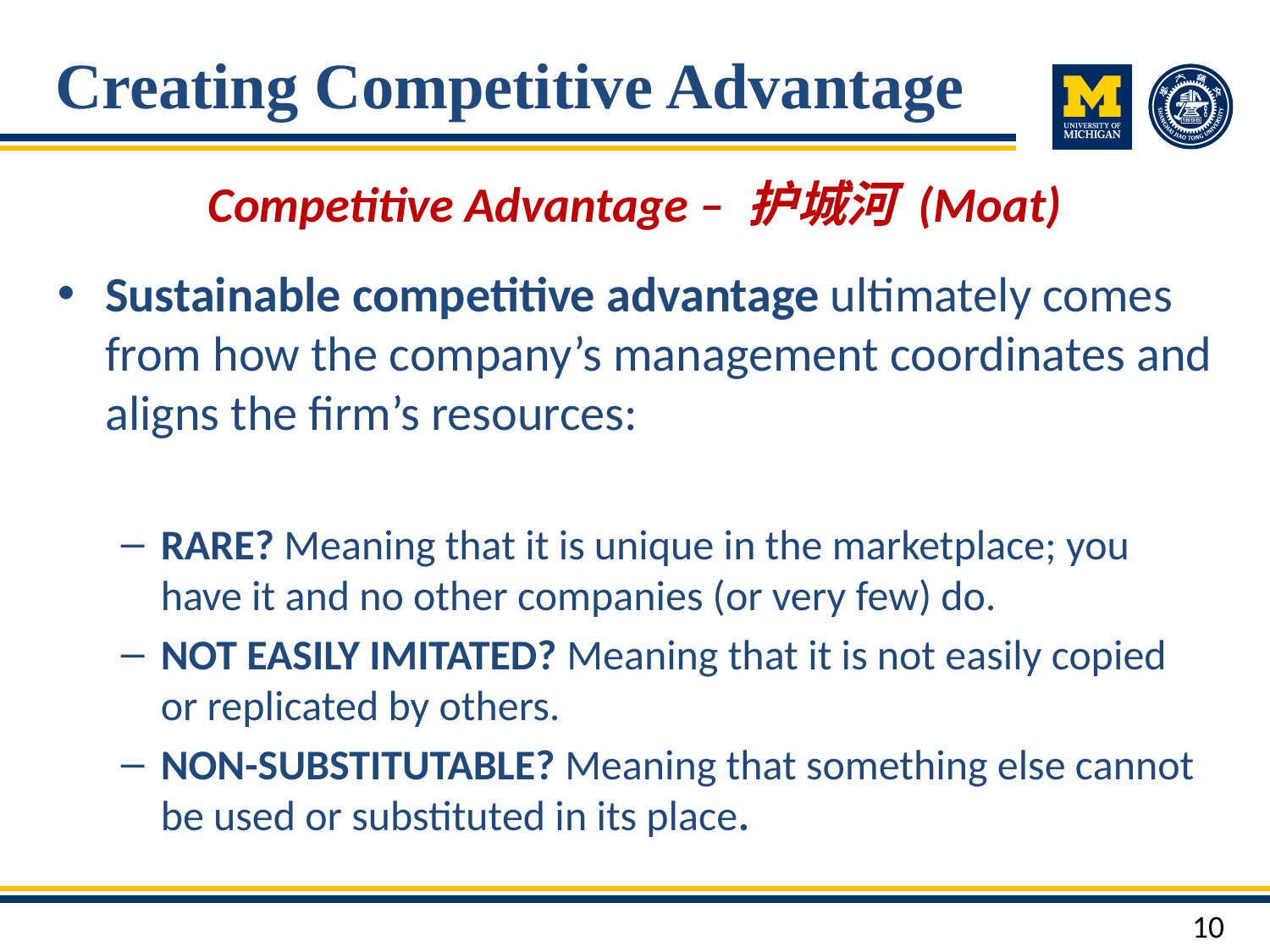

# Creating Competitive Advantage
Competitive Advantage – 护城河 (Moat)
Sustainable competitive advantage ultimately comes from how the company’s management coordinates and aligns the firm’s resources:

RARE? Meaning that it is unique in the marketplace; you have it and no other companies (or very few) do.
NOT EASILY IMITATED? Meaning that it is not easily copied or replicated by others.
NON-SUBSTITUTABLE? Meaning that something else cannot be used or substituted in its place.